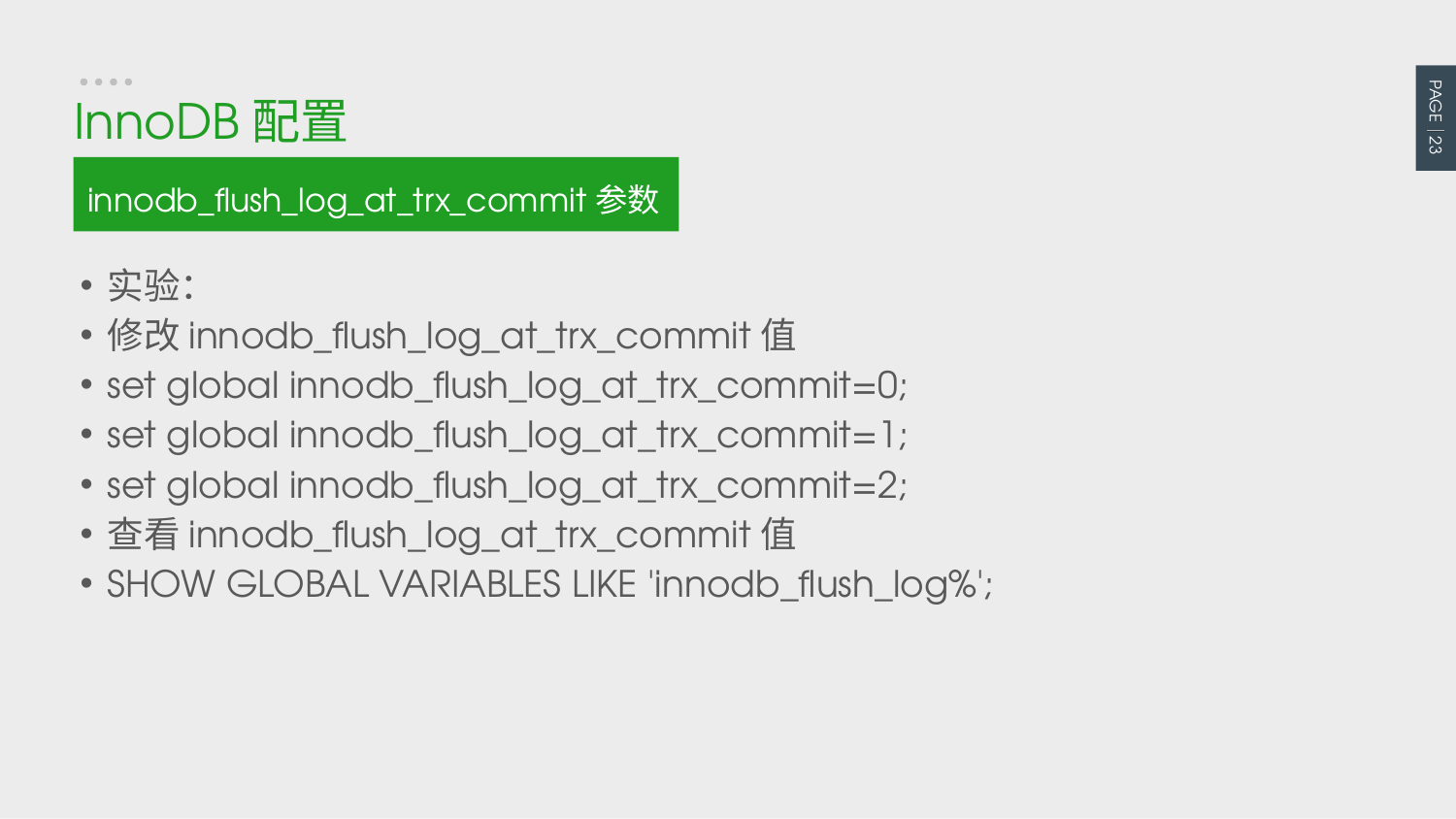

PAGE   23
InnoDB配置

innodb_flush_log_at_trx_commit参数
实验：
修改innodb_flush_log_at_trx_commit值
set global innodb_flush_log_at_trx_commit=0;
set global innodb_flush_log_at_trx_commit=1;
set global innodb_flush_log_at_trx_commit=2;
查看innodb_flush_log_at_trx_commit值
SHOW GLOBAL VARIABLES LIKE 'innodb_flush_log%';